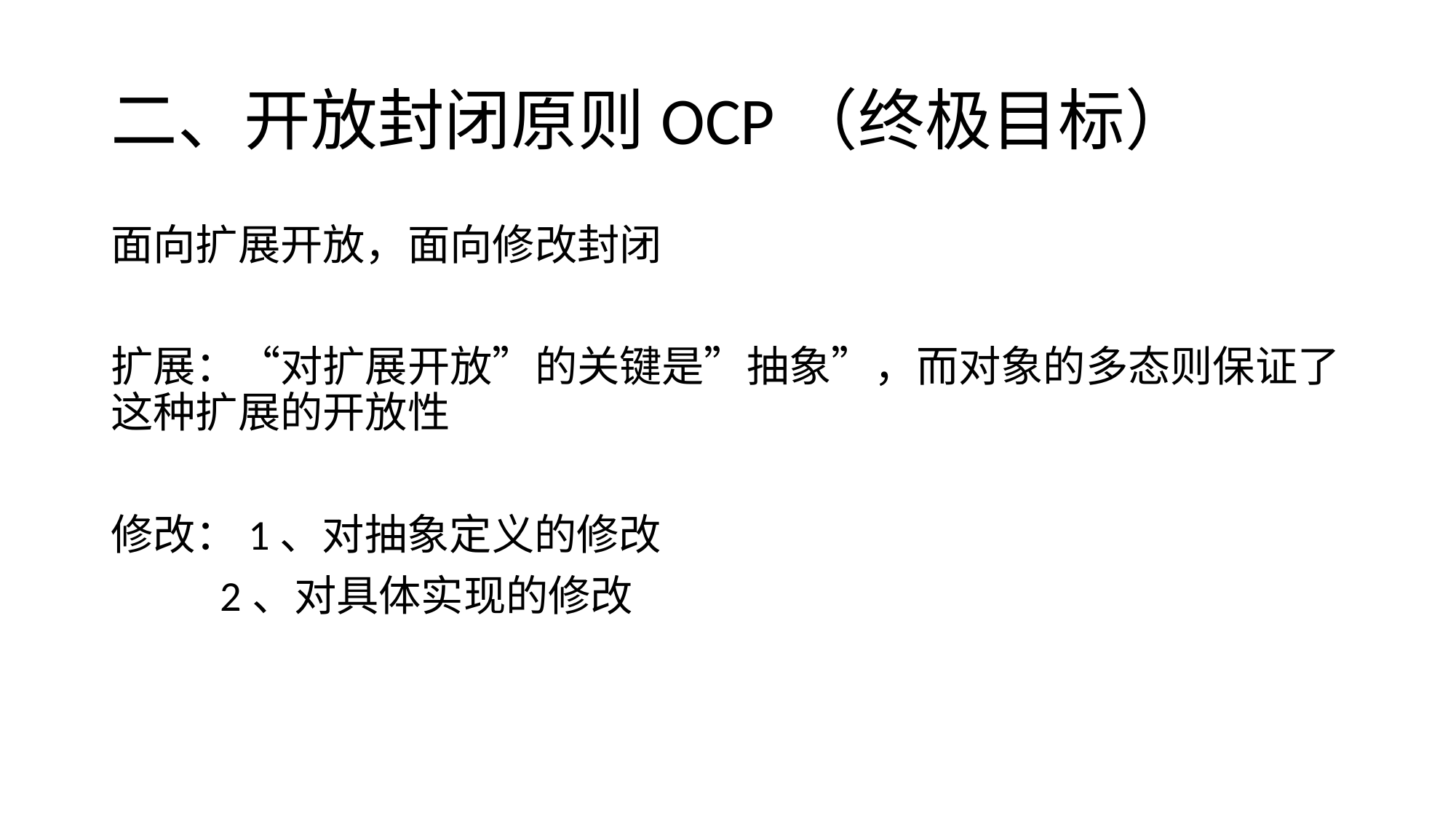

# 二、开放封闭原则OCP（终极目标）
面向扩展开放，面向修改封闭

扩展：“对扩展开放”的关键是”抽象”，而对象的多态则保证了这种扩展的开放性

修改：1、对抽象定义的修改
	2、对具体实现的修改